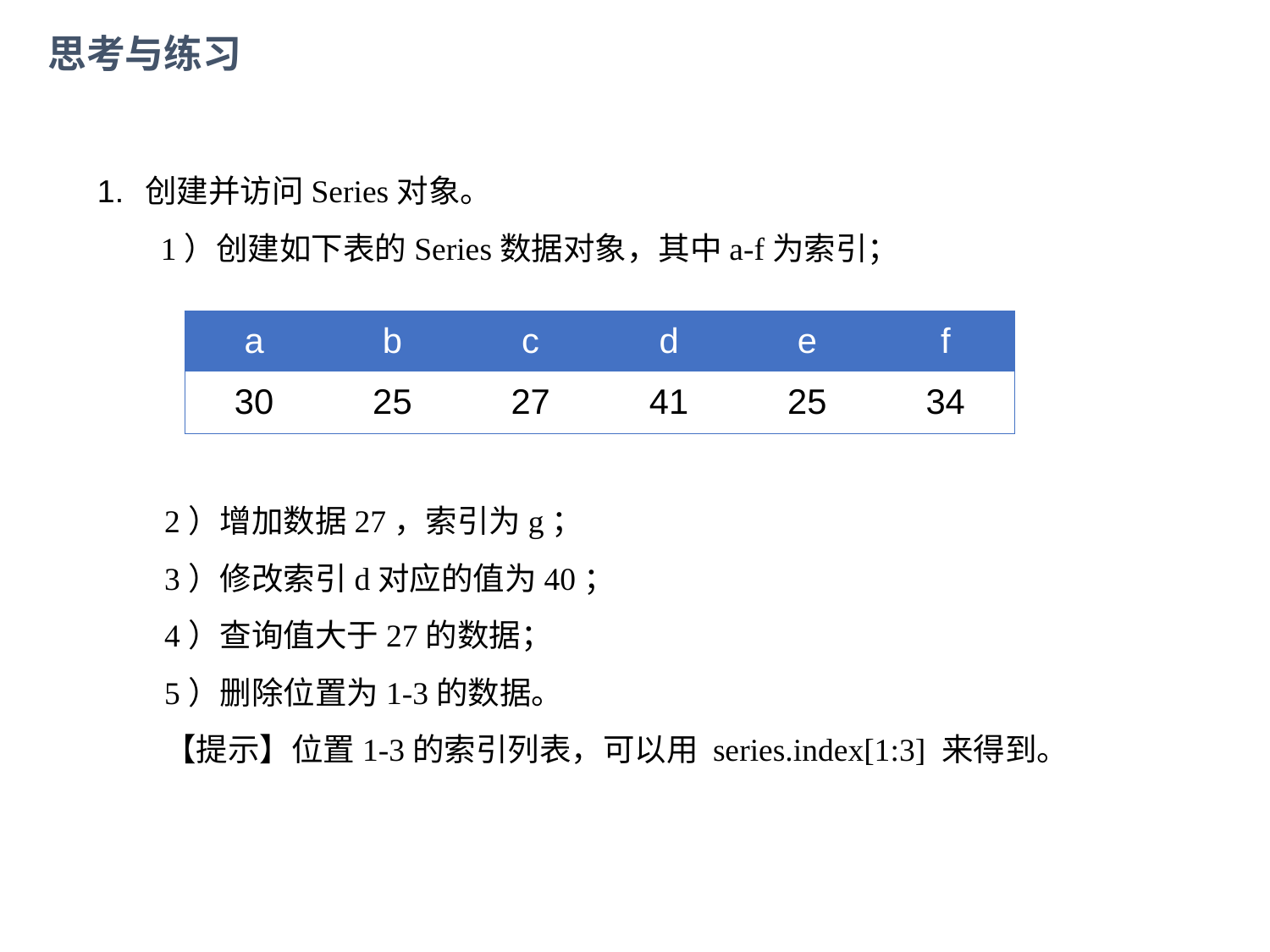

# 思考与练习
创建并访问Series对象。
1）创建如下表的Series数据对象，其中a-f为索引；
| a | b | c | d | e | f |
| --- | --- | --- | --- | --- | --- |
| 30 | 25 | 27 | 41 | 25 | 34 |
2）增加数据27，索引为g；
3）修改索引d对应的值为40；
4）查询值大于27的数据；
5）删除位置为1-3的数据。
【提示】位置1-3的索引列表，可以用 series.index[1:3] 来得到。